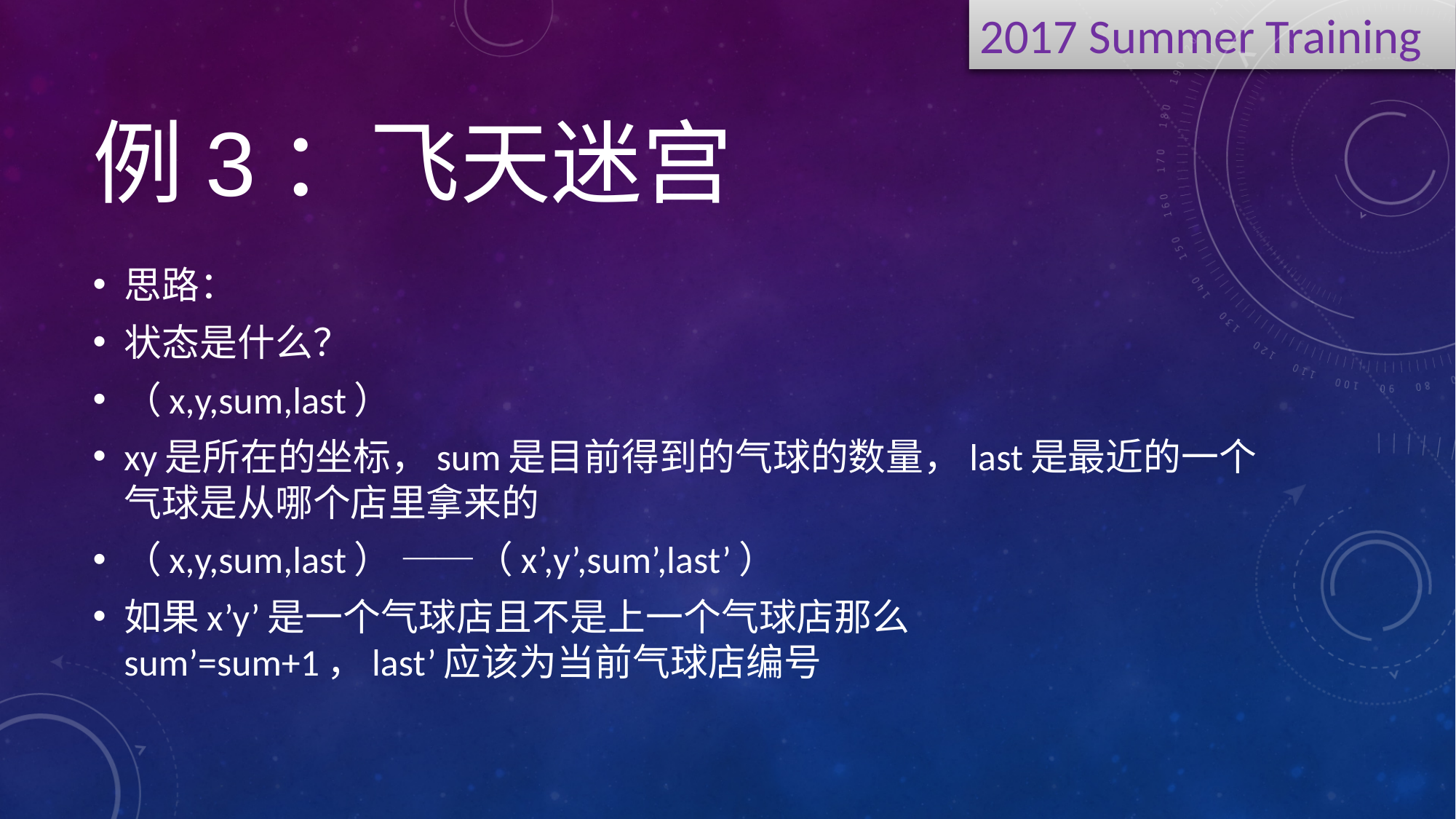

# 例3：飞天迷宫
思路：
状态是什么？
（x,y,sum,last）
xy是所在的坐标，sum是目前得到的气球的数量，last是最近的一个气球是从哪个店里拿来的
（x,y,sum,last） ——（x’,y’,sum’,last’）
如果x’y’是一个气球店且不是上一个气球店那么 sum’=sum+1，last’应该为当前气球店编号